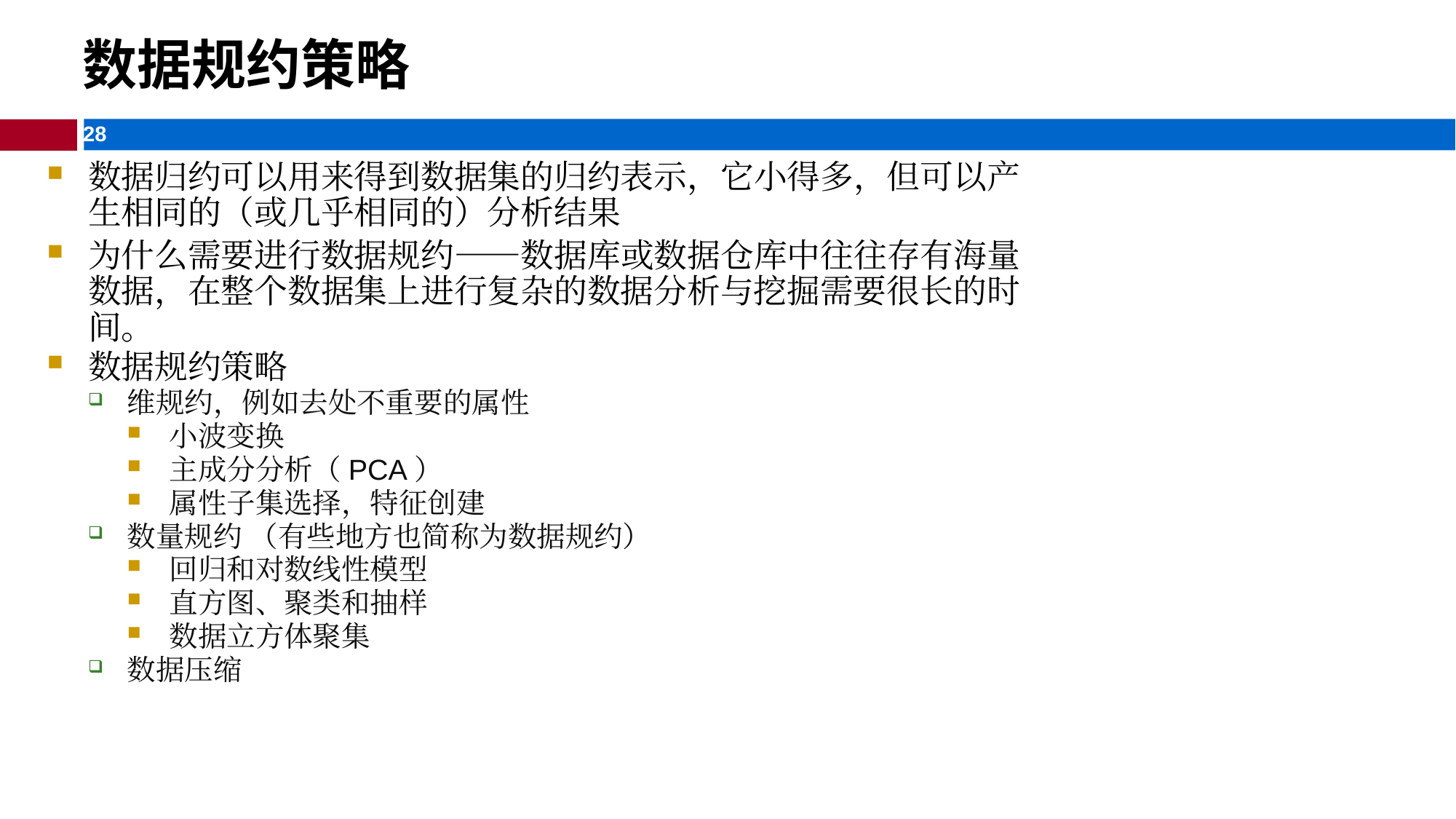

数据规约策略
数据归约可以用来得到数据集的归约表示，它小得多，但可以产生相同的（或几乎相同的）分析结果
为什么需要进行数据规约——数据库或数据仓库中往往存有海量数据，在整个数据集上进行复杂的数据分析与挖掘需要很长的时间。
数据规约策略
维规约，例如去处不重要的属性
小波变换
主成分分析（PCA）
属性子集选择，特征创建
数量规约 （有些地方也简称为数据规约）
回归和对数线性模型
直方图、聚类和抽样
数据立方体聚集
数据压缩